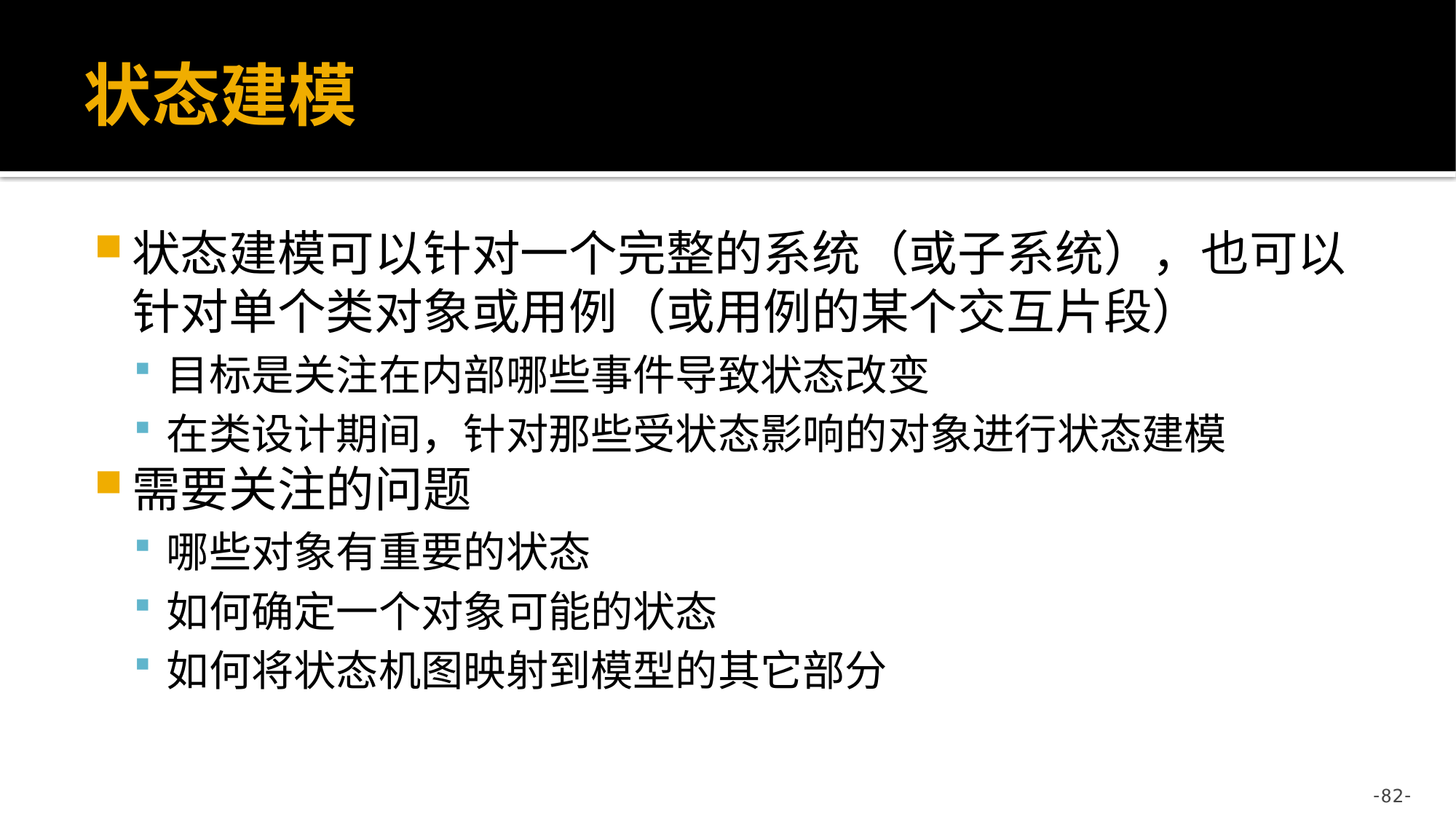

# 状态建模
状态建模可以针对一个完整的系统（或子系统），也可以针对单个类对象或用例（或用例的某个交互片段）
目标是关注在内部哪些事件导致状态改变
在类设计期间，针对那些受状态影响的对象进行状态建模
需要关注的问题
哪些对象有重要的状态
如何确定一个对象可能的状态
如何将状态机图映射到模型的其它部分

-82-